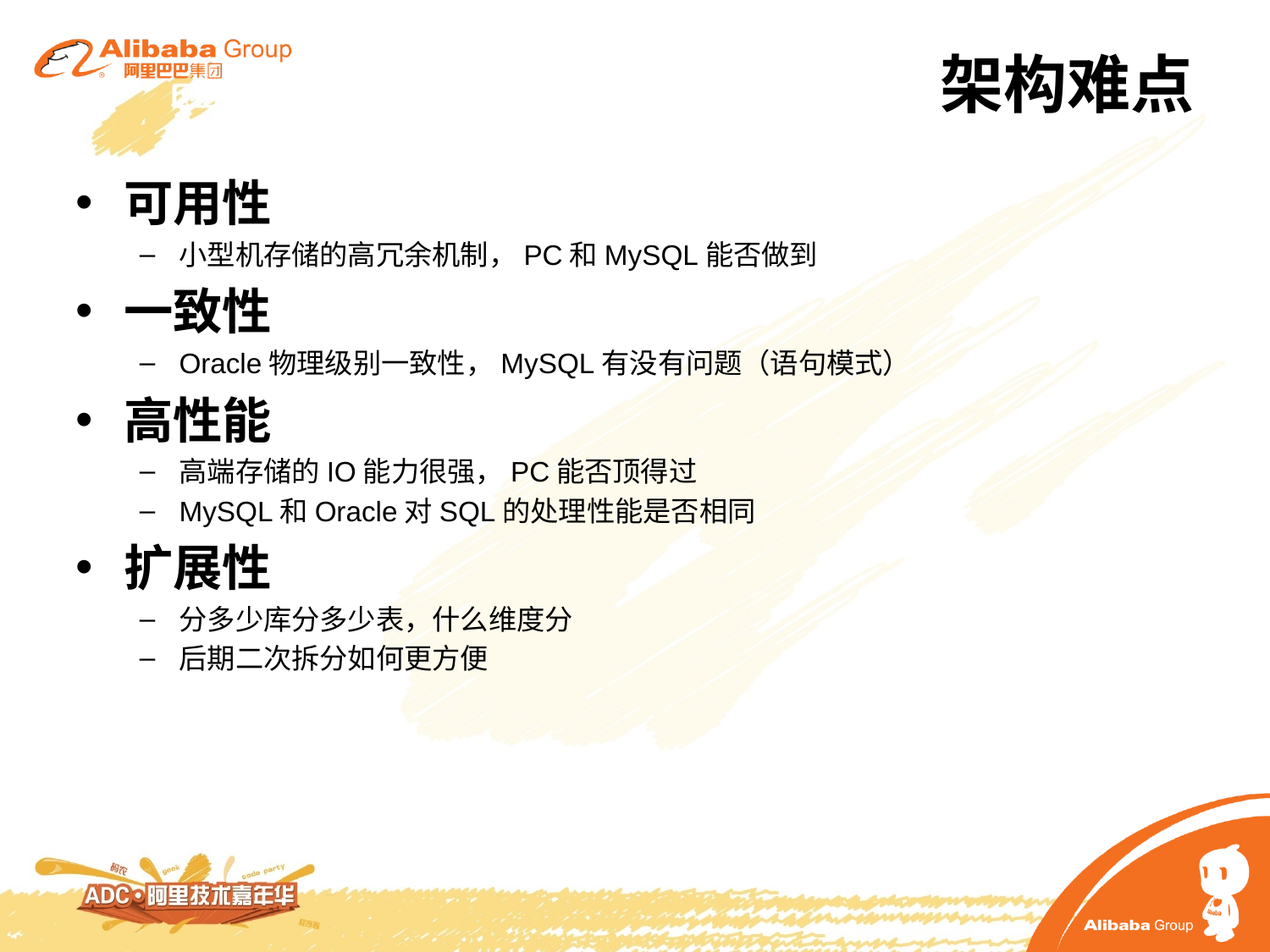

# 架构难点
可用性
小型机存储的高冗余机制，PC和MySQL能否做到
一致性
Oracle物理级别一致性，MySQL有没有问题（语句模式）
高性能
高端存储的IO能力很强，PC能否顶得过
MySQL和Oracle对SQL的处理性能是否相同
扩展性
分多少库分多少表，什么维度分
后期二次拆分如何更方便